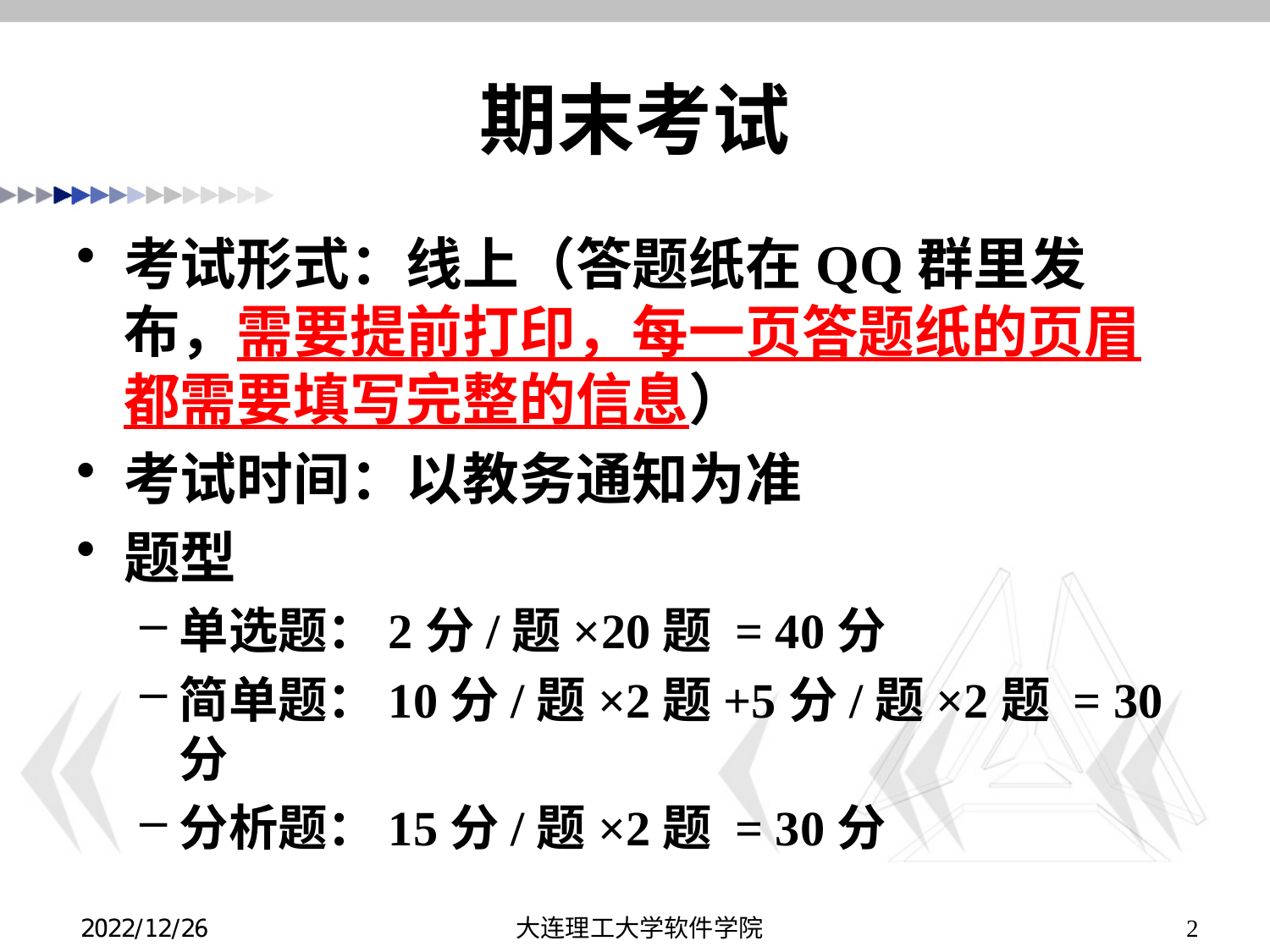

# 期末考试
考试形式：线上（答题纸在QQ群里发布，需要提前打印，每一页答题纸的页眉都需要填写完整的信息）
考试时间：以教务通知为准
题型
单选题：2分/题×20题 = 40分
简单题：10分/题×2题+5分/题×2题 = 30分
分析题：15分/题×2题 = 30分
2022/12/26
大连理工大学软件学院
2